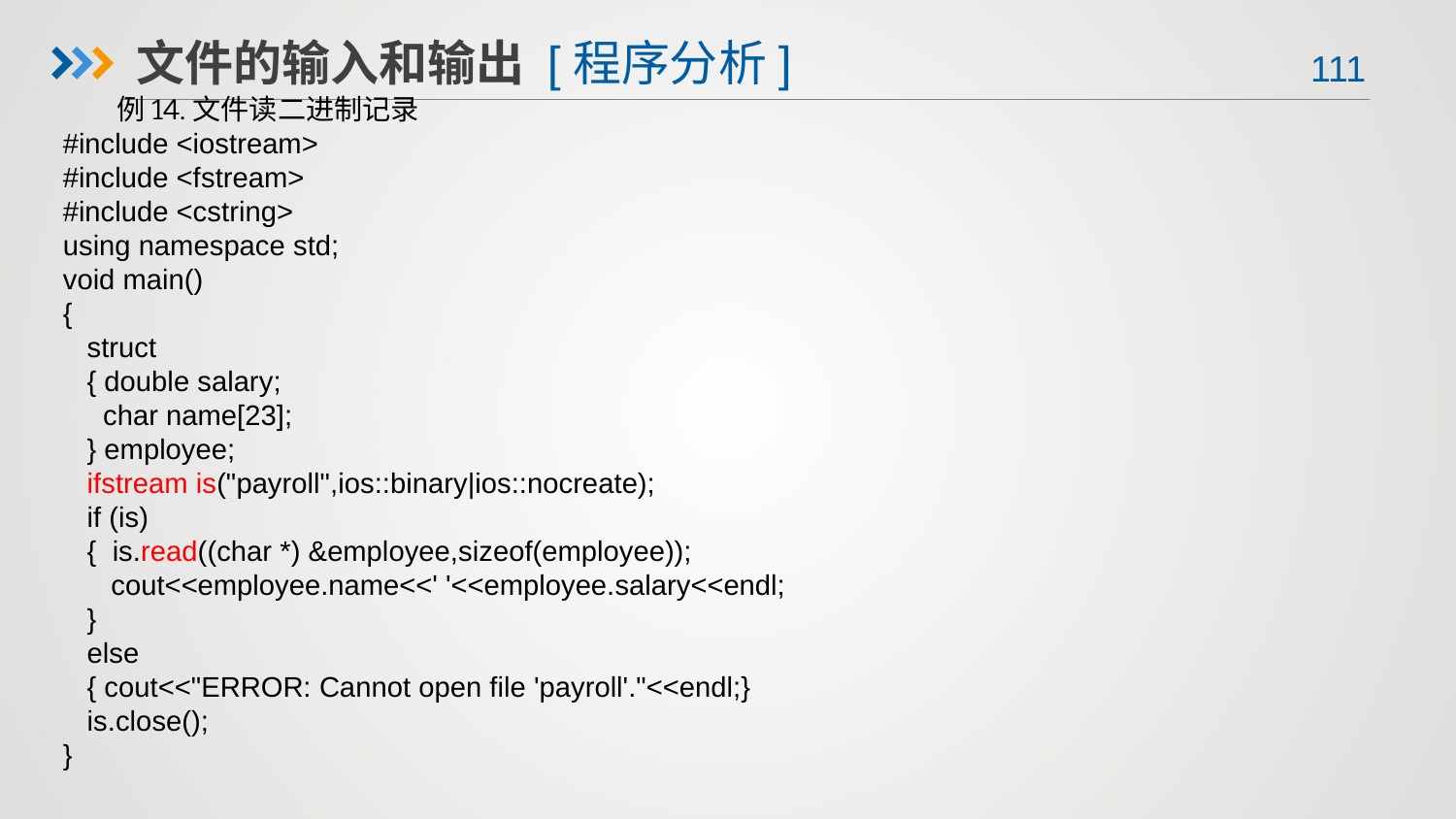

文件的输入和输出 [程序分析]
例14.文件读二进制记录
#include <iostream>
#include <fstream>
#include <cstring>
using namespace std;
void main()
{
   struct
   { double salary;
     char name[23];
   } employee;
   ifstream is("payroll",ios::binary|ios::nocreate);
   if (is)
   {  is.read((char *) &employee,sizeof(employee));
      cout<<employee.name<<' '<<employee.salary<<endl;
   }
   else
   { cout<<"ERROR: Cannot open file 'payroll'."<<endl;}
   is.close();
}